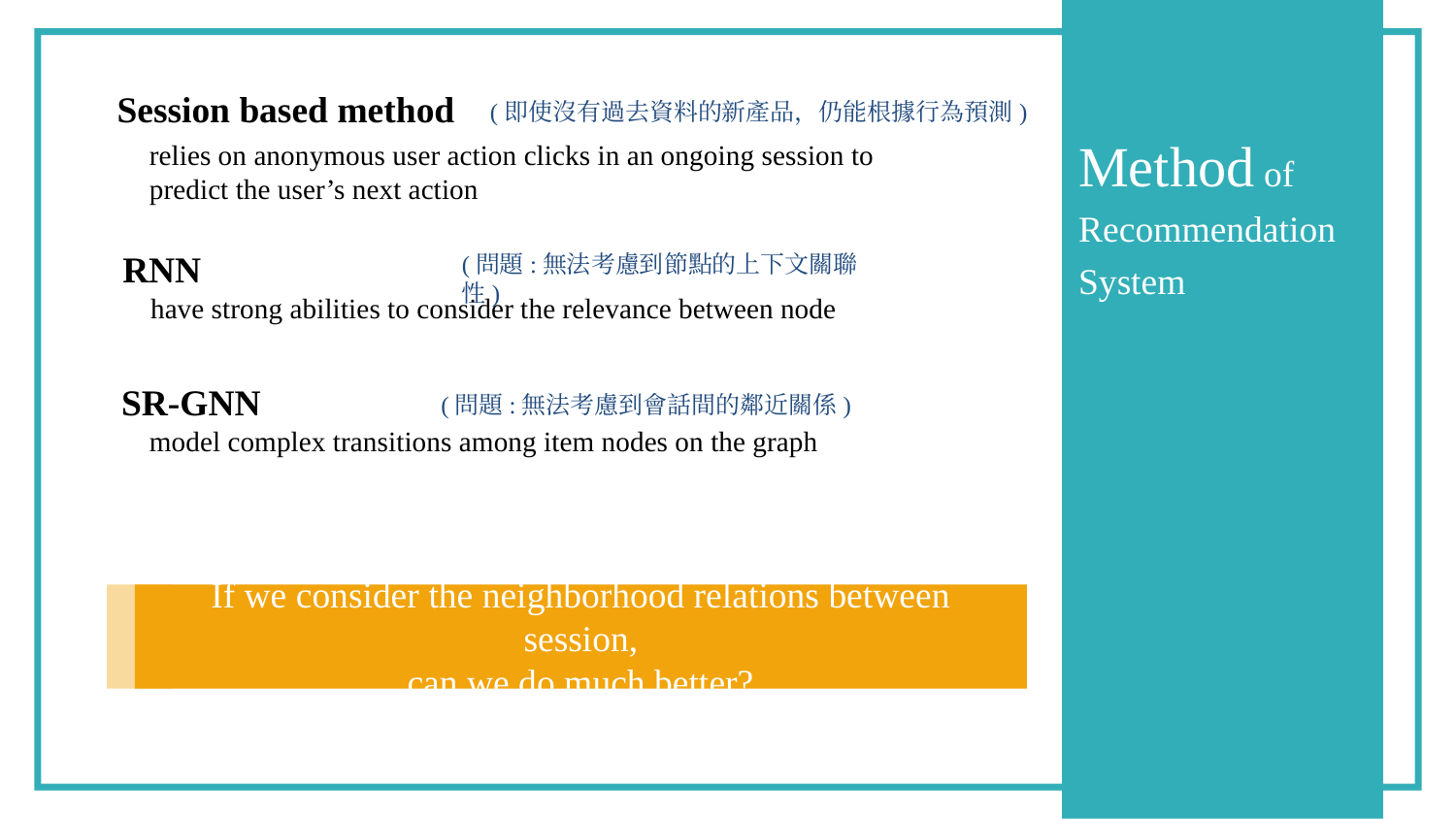

Session based method
relies on anonymous user action clicks in an ongoing session to     predict the user’s next action
(即使沒有過去資料的新產品，仍能根據行為預測)
Method of
Recommendation
System

RNN
have strong abilities to consider the relevance between node
(問題:無法考慮到節點的上下文關聯性)
SR-GNN
model complex transitions among item nodes on the graph
(問題:無法考慮到會話間的鄰近關係)

If we consider the neighborhood relations between session,
can we do much better?